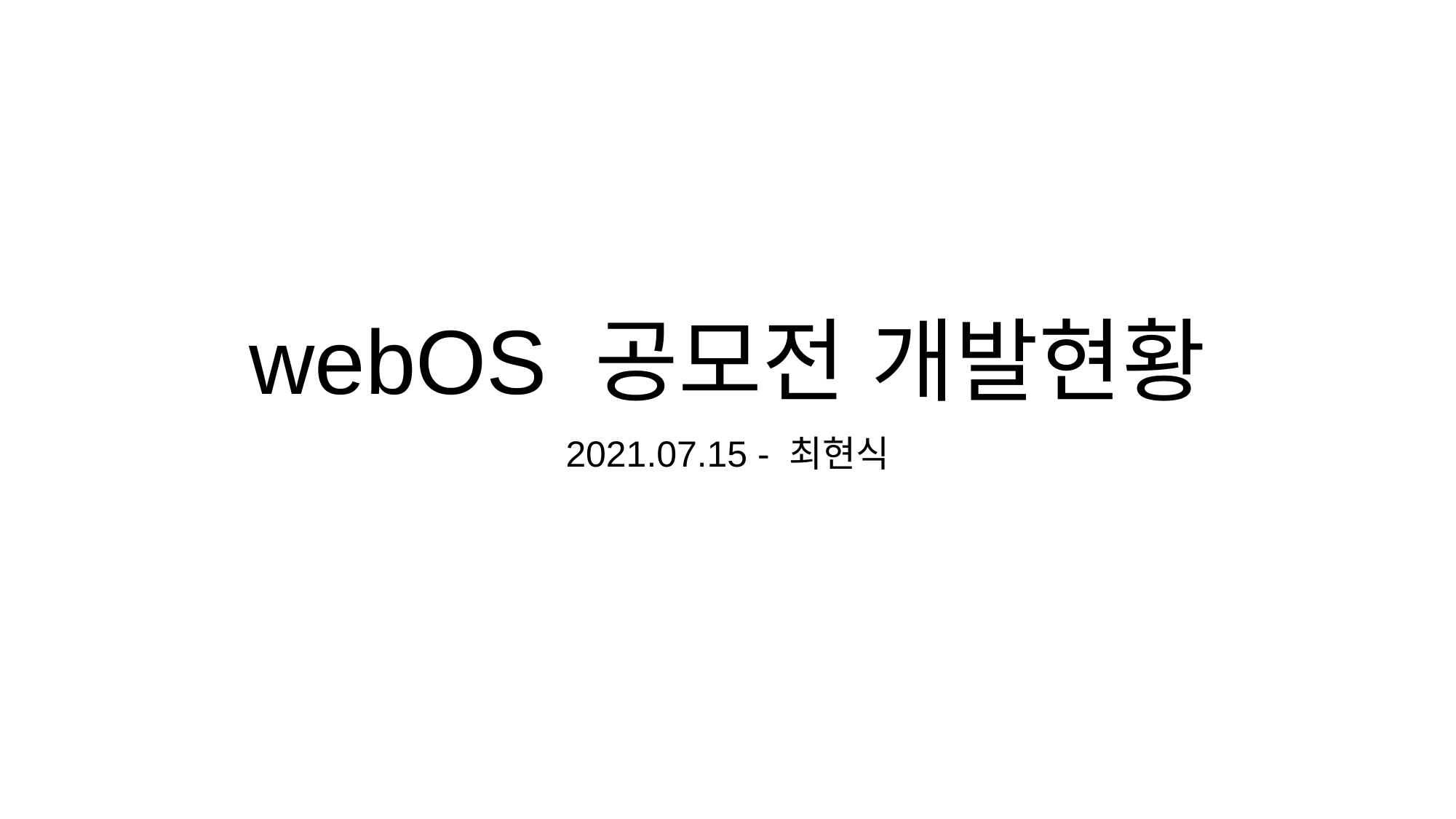

# webOS 공모전 개발현황
2021.07.15 - 최현식